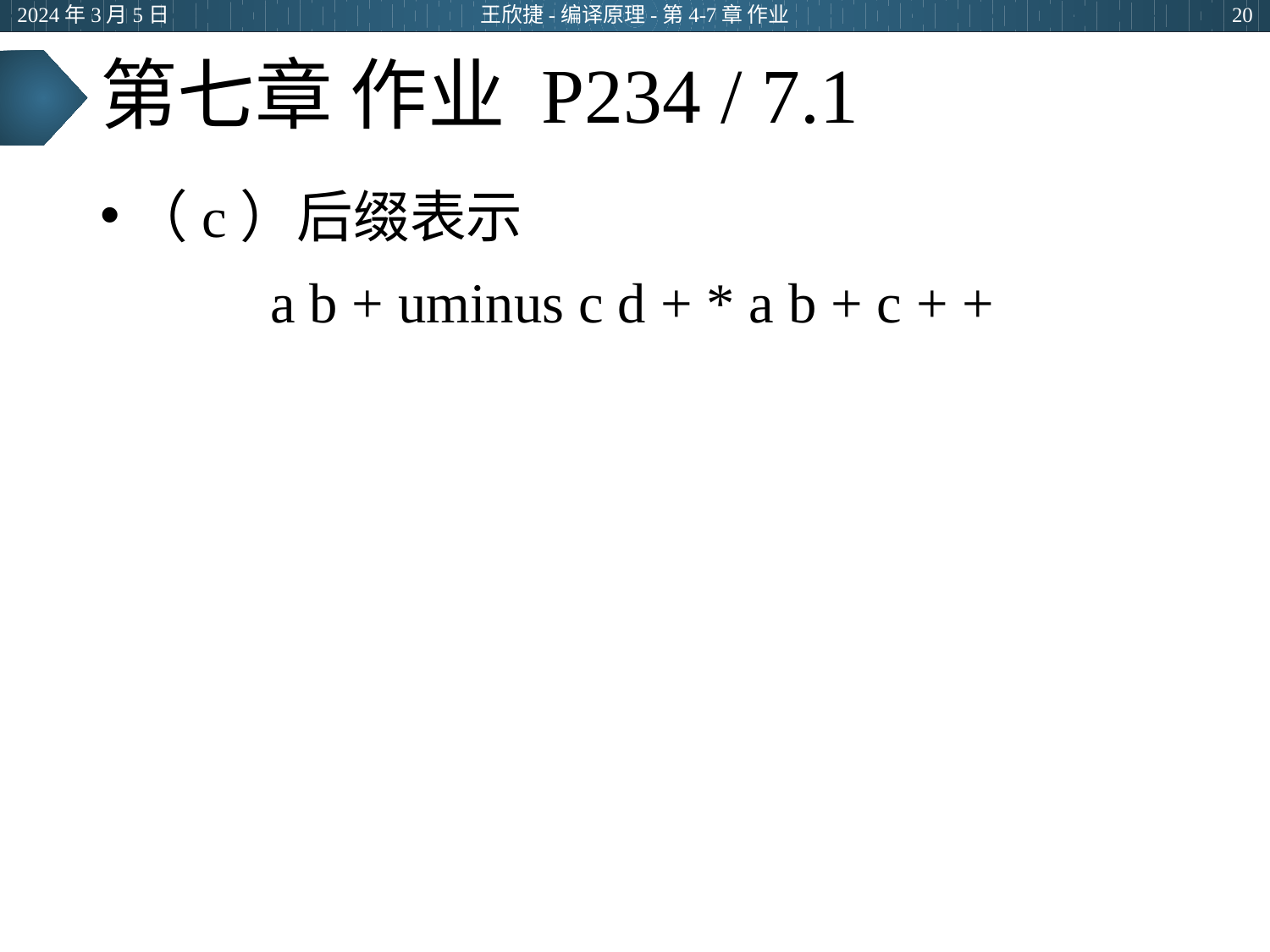

2024年3月5日
王欣捷-编译原理-第4-7章 作业
20
# 第七章 作业 P234 / 7.1
（c）后缀表示
            a b + uminus c d + * a b + c + +